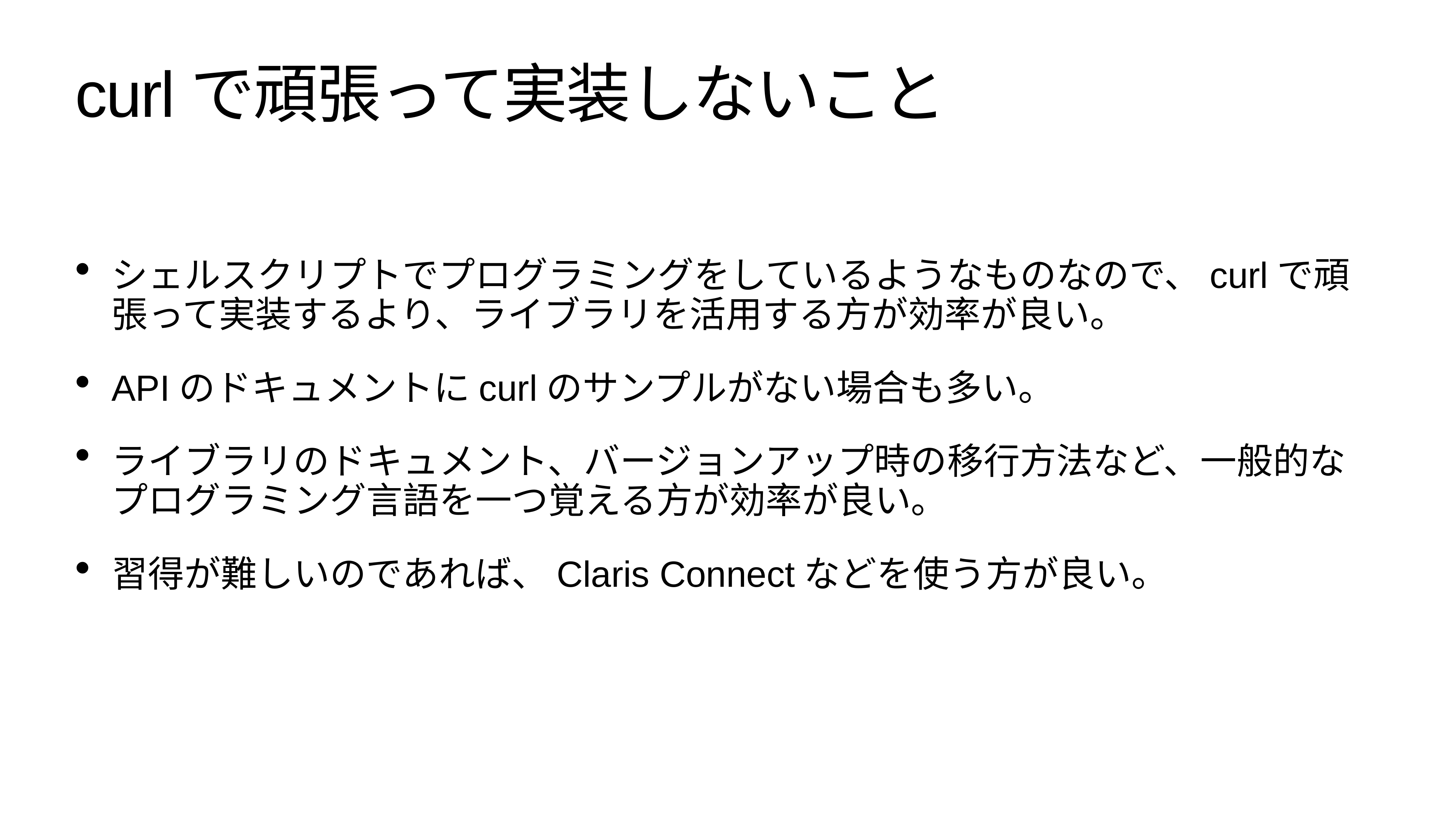

# curlで頑張って実装しないこと
シェルスクリプトでプログラミングをしているようなものなので、curlで頑張って実装するより、ライブラリを活用する方が効率が良い。
APIのドキュメントにcurlのサンプルがない場合も多い。
ライブラリのドキュメント、バージョンアップ時の移行方法など、一般的なプログラミング言語を一つ覚える方が効率が良い。
習得が難しいのであれば、Claris Connectなどを使う方が良い。